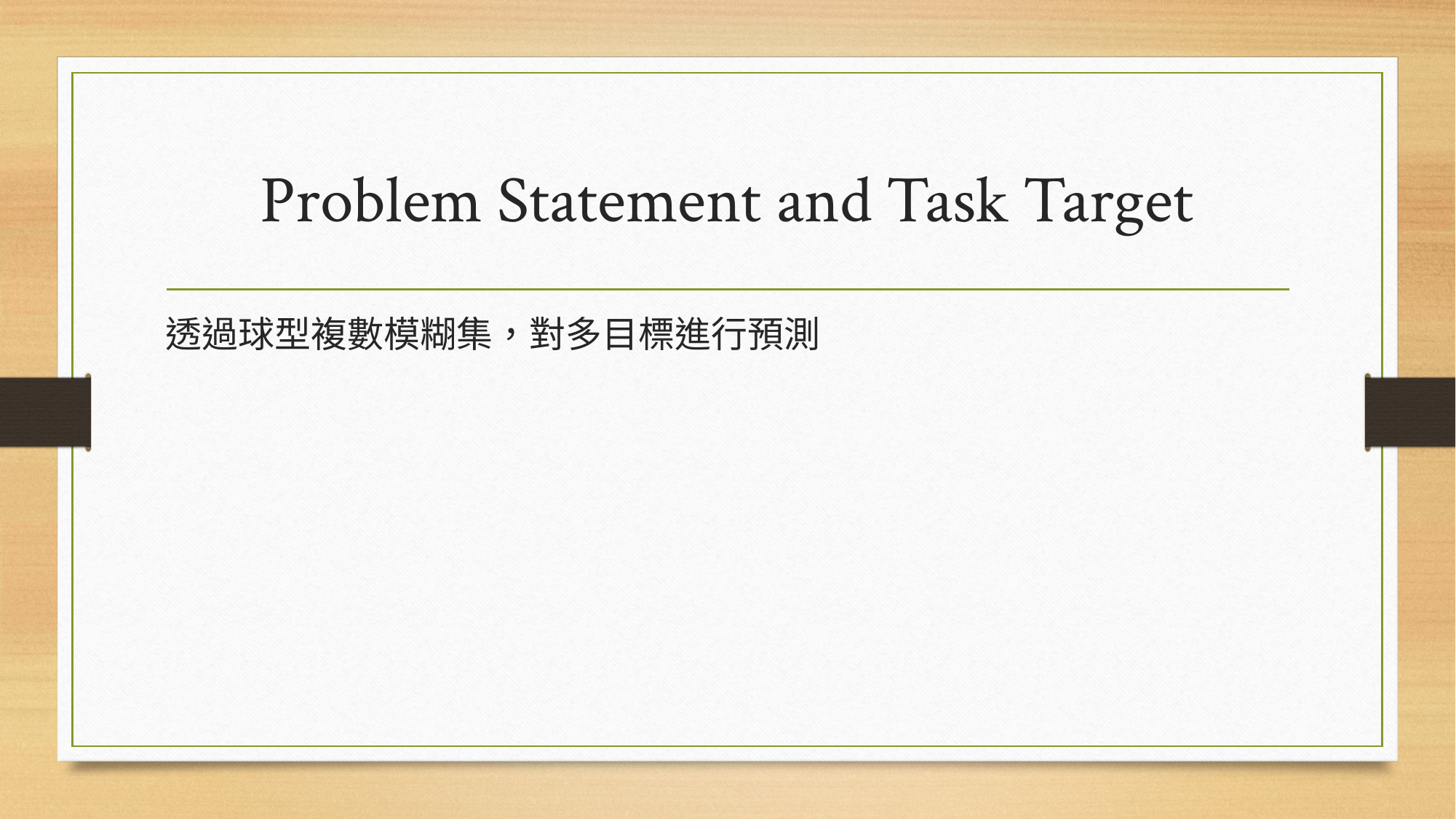

# Problem Statement and Task Target
透過球型複數模糊集，對多目標進行預測